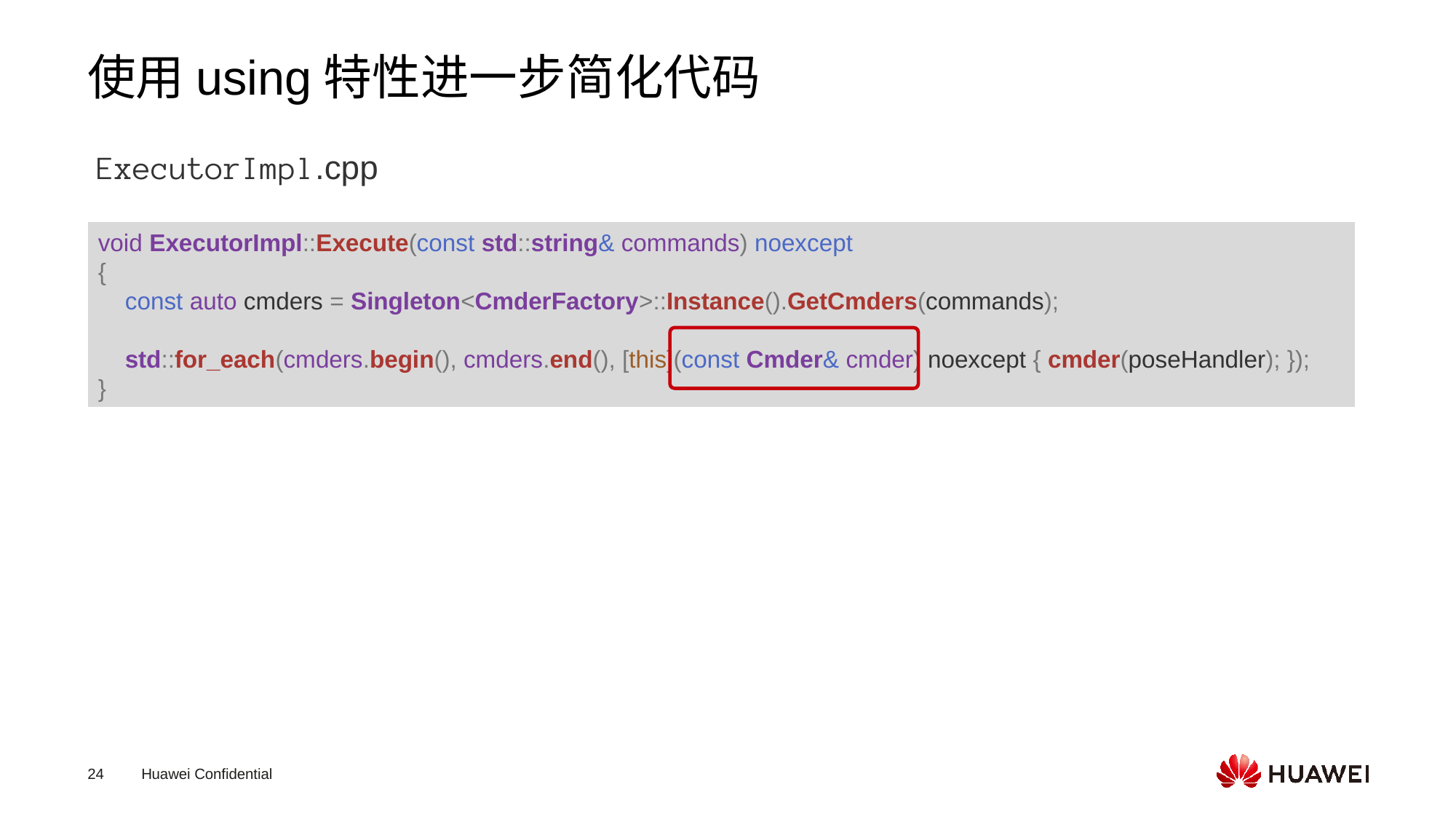

# 使用using特性进一步简化代码
ExecutorImpl.cpp
void ExecutorImpl::Execute(const std::string& commands) noexcept
{
    const auto cmders = Singleton<CmderFactory>::Instance().GetCmders(commands);
    std::for_each(cmders.begin(), cmders.end(), [this](const Cmder& cmder) noexcept { cmder(poseHandler); });
}